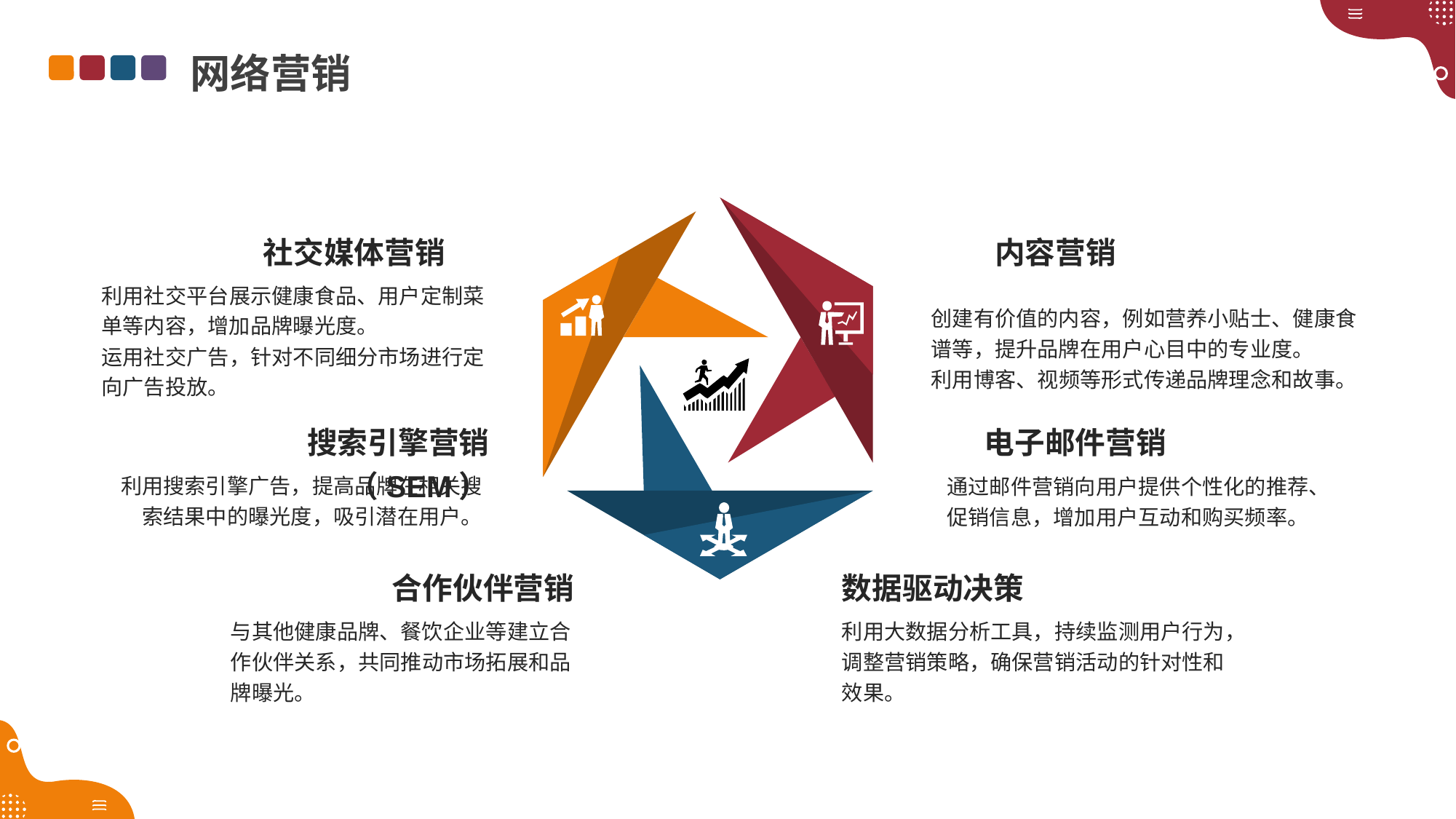

网络营销

社交媒体营销
内容营销
利用社交平台展示健康食品、用户定制菜单等内容，增加品牌曝光度。
运用社交广告，针对不同细分市场进行定向广告投放。
创建有价值的内容，例如营养小贴士、健康食谱等，提升品牌在用户心目中的专业度。
利用博客、视频等形式传递品牌理念和故事。
搜索引擎营销（SEM）
电子邮件营销
利用搜索引擎广告，提高品牌在相关搜索结果中的曝光度，吸引潜在用户。
通过邮件营销向用户提供个性化的推荐、促销信息，增加用户互动和购买频率。
合作伙伴营销
数据驱动决策
与其他健康品牌、餐饮企业等建立合作伙伴关系，共同推动市场拓展和品牌曝光。
利用大数据分析工具，持续监测用户行为，调整营销策略，确保营销活动的针对性和效果。